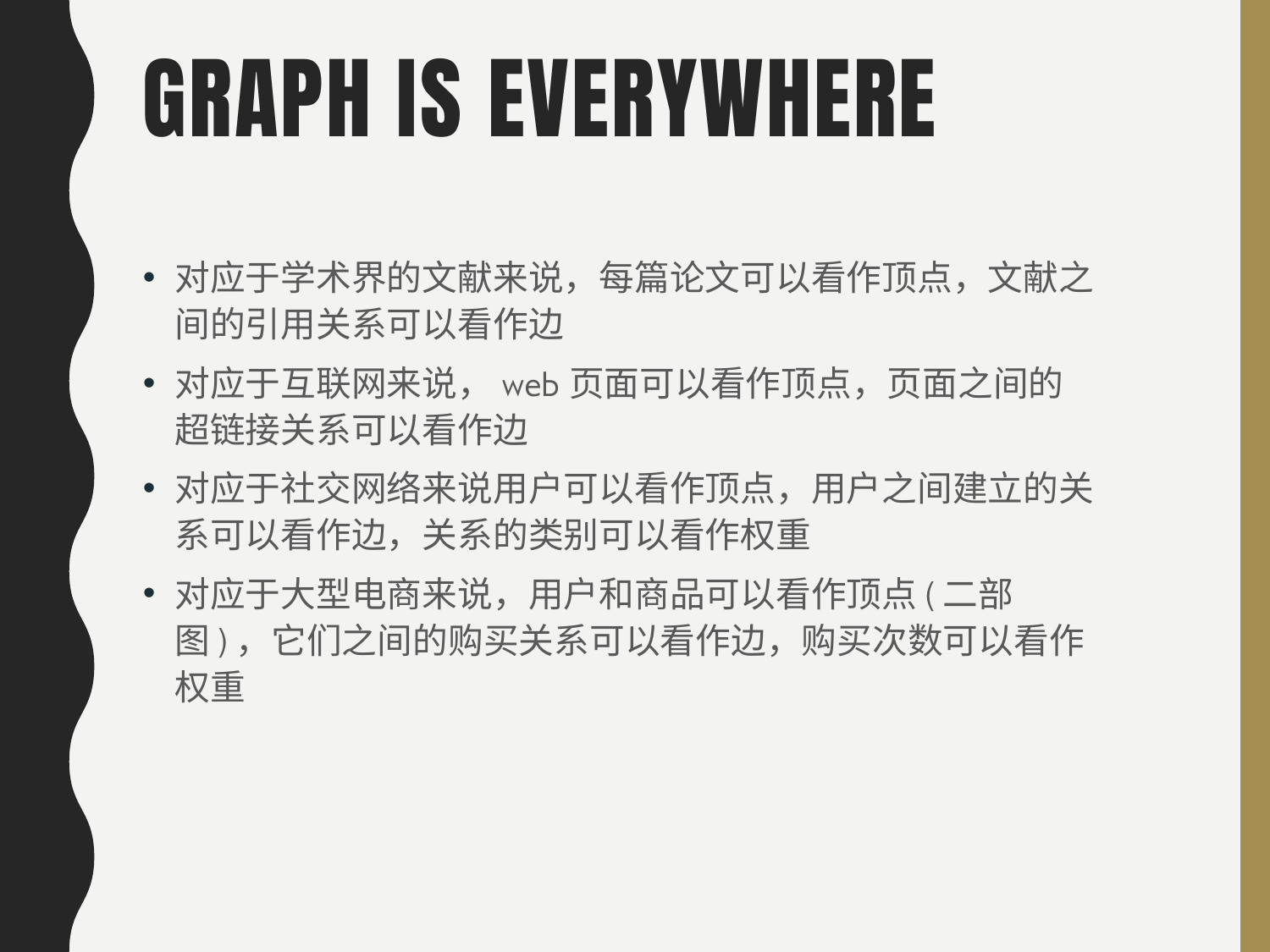

# graph is everywhere
对应于学术界的文献来说，每篇论文可以看作顶点，文献之间的引用关系可以看作边
对应于互联网来说，web页面可以看作顶点，页面之间的超链接关系可以看作边
对应于社交网络来说用户可以看作顶点，用户之间建立的关系可以看作边，关系的类别可以看作权重
对应于大型电商来说，用户和商品可以看作顶点(二部图)，它们之间的购买关系可以看作边，购买次数可以看作权重